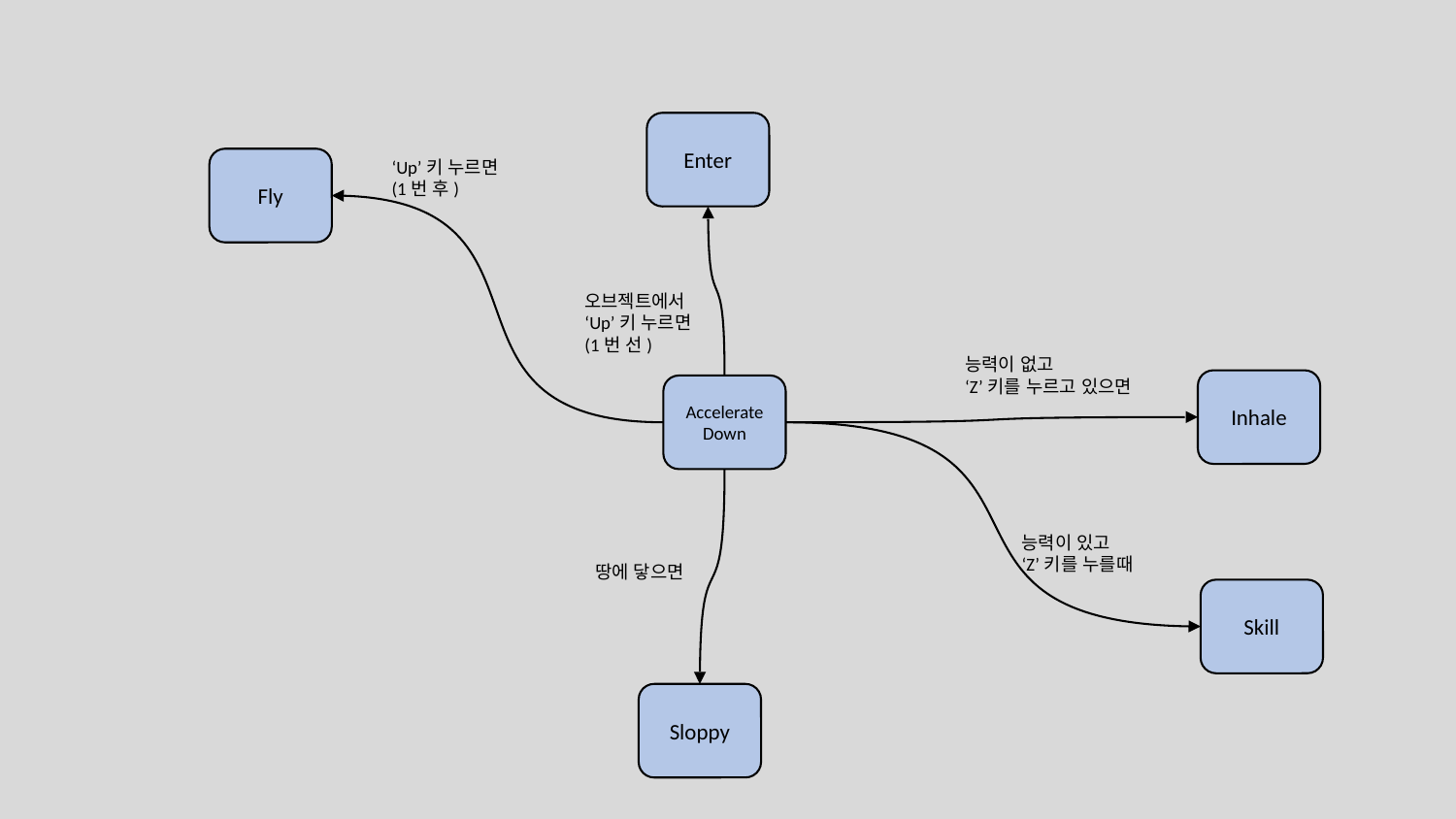

Enter
Fly
‘Up’키 누르면
(1번 후)
오브젝트에서
‘Up’키 누르면
(1번 선)
능력이 없고
‘Z’키를 누르고 있으면
Inhale
Accelerate Down
능력이 있고
‘Z’키를 누를때
땅에 닿으면
Skill
Sloppy